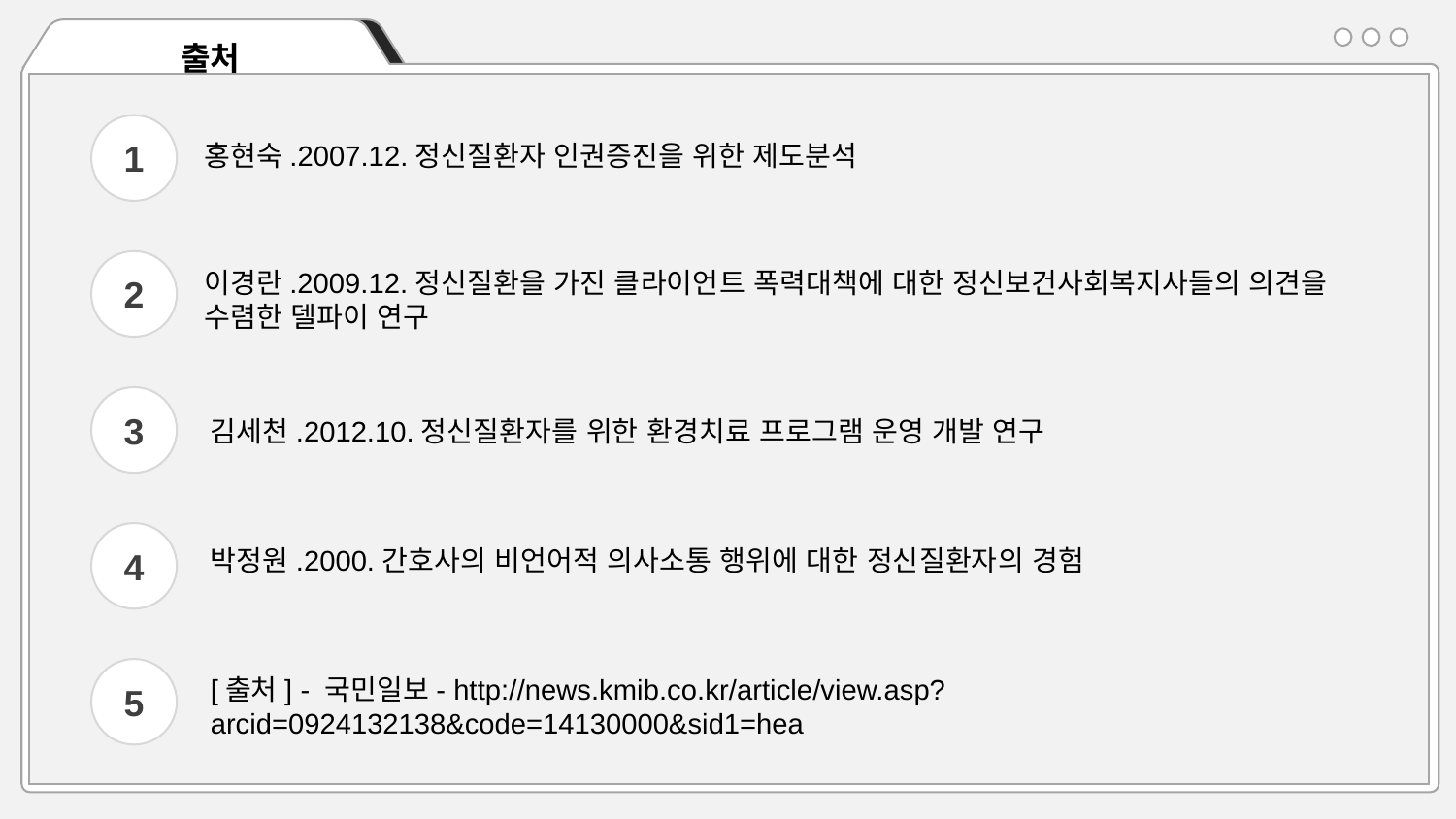

출처

1
홍현숙.2007.12.정신질환자 인권증진을 위한 제도분석
이경란.2009.12.정신질환을 가진 클라이언트 폭력대책에 대한 정신보건사회복지사들의 의견을 수렴한 델파이 연구
2
3
김세천.2012.10.정신질환자를 위한 환경치료 프로그램 운영 개발 연구

4
박정원.2000.간호사의 비언어적 의사소통 행위에 대한 정신질환자의 경험

[출처] - 국민일보- http://news.kmib.co.kr/article/view.asp?arcid=0924132138&code=14130000&sid1=hea

5